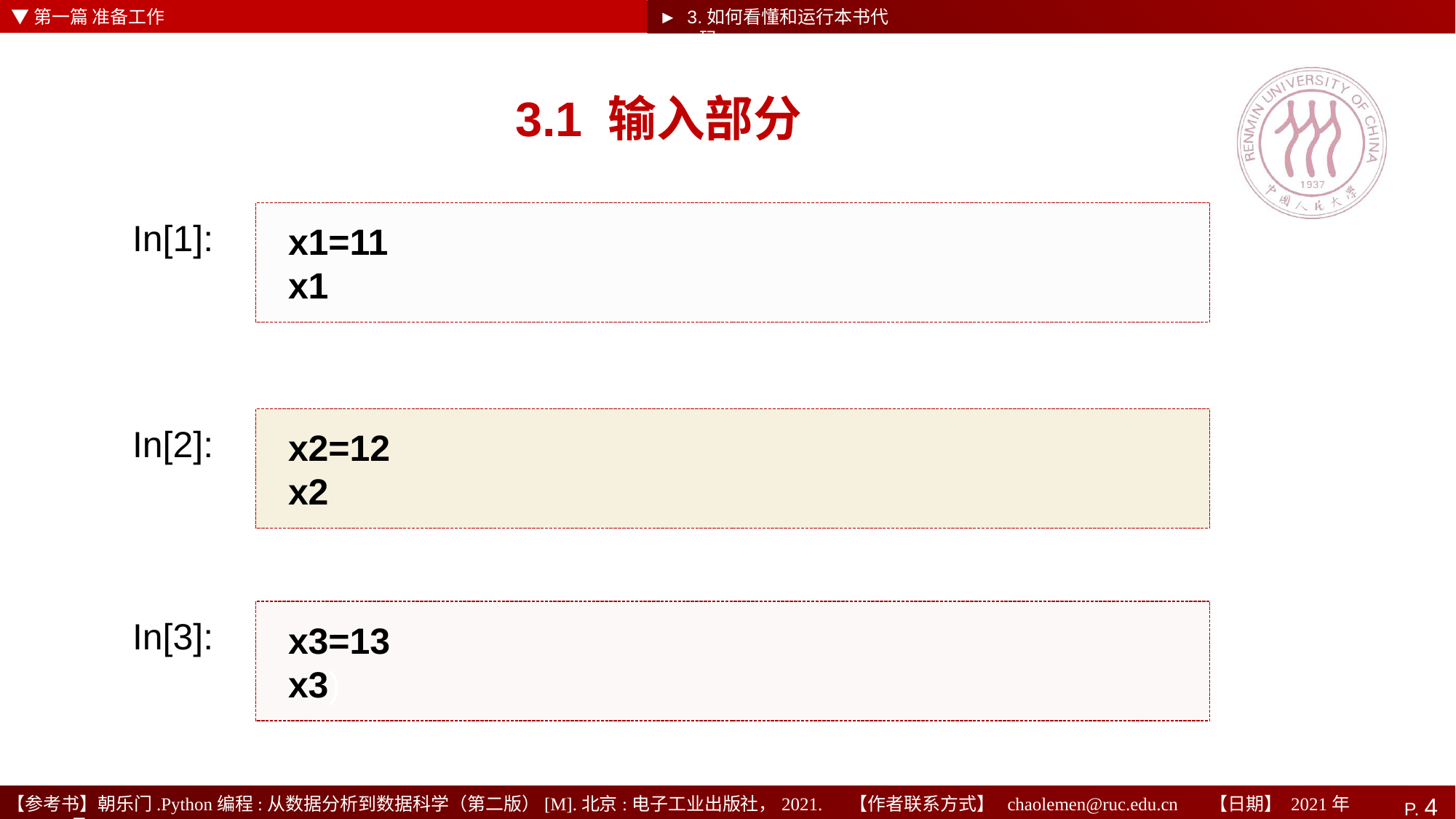

▼第一篇 准备工作
►  3.如何看懂和运行本书代码
# 3.1 输入部分
x1=11
x1
In[1]:
x2=12
x2
In[2]:
x3=13
x3)
In[3]: